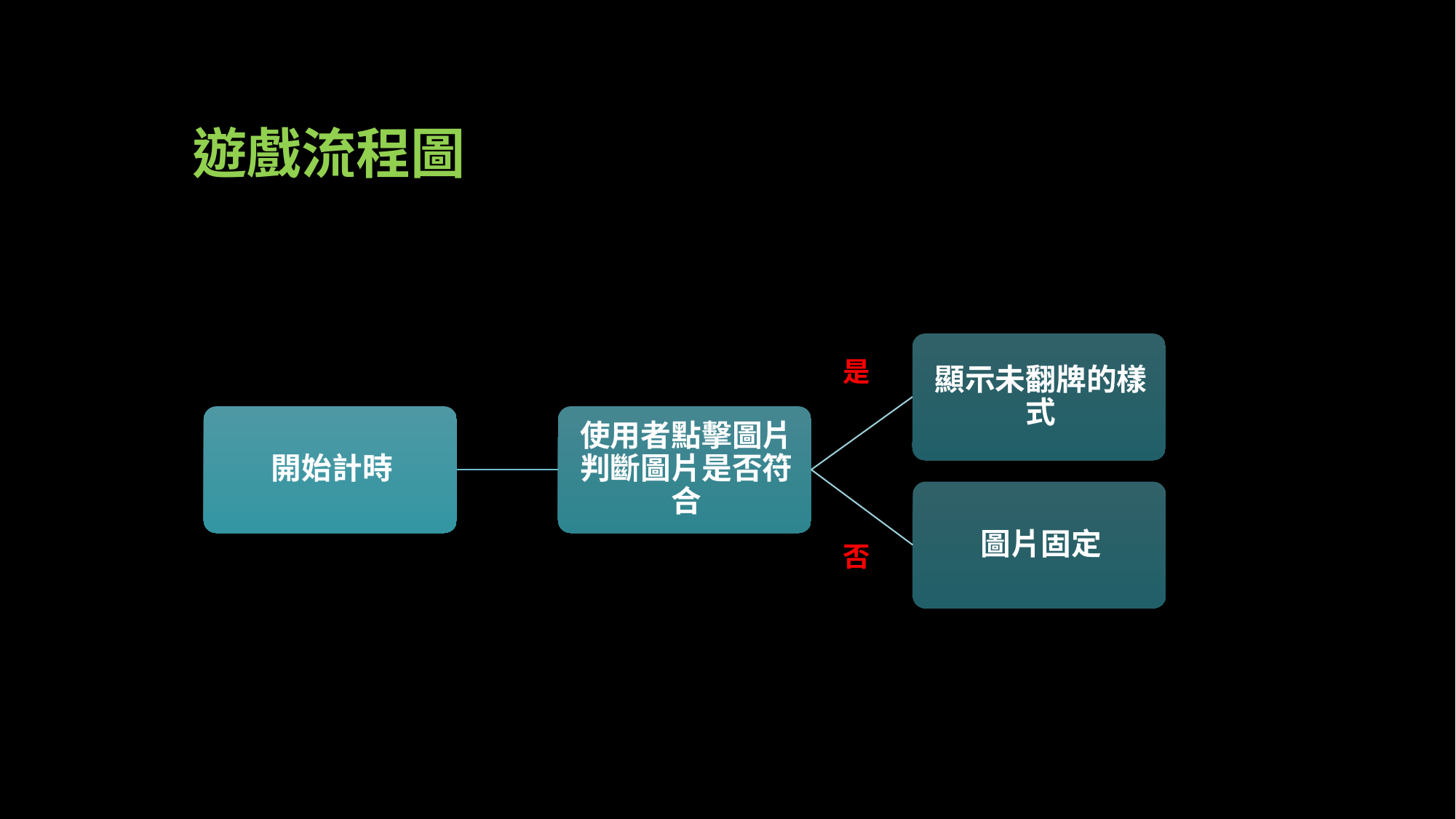

# 遊戲流程圖
開始計時

使用者點擊圖片判斷圖片是否符合

顯示未翻牌的樣式

圖片固定
是
否